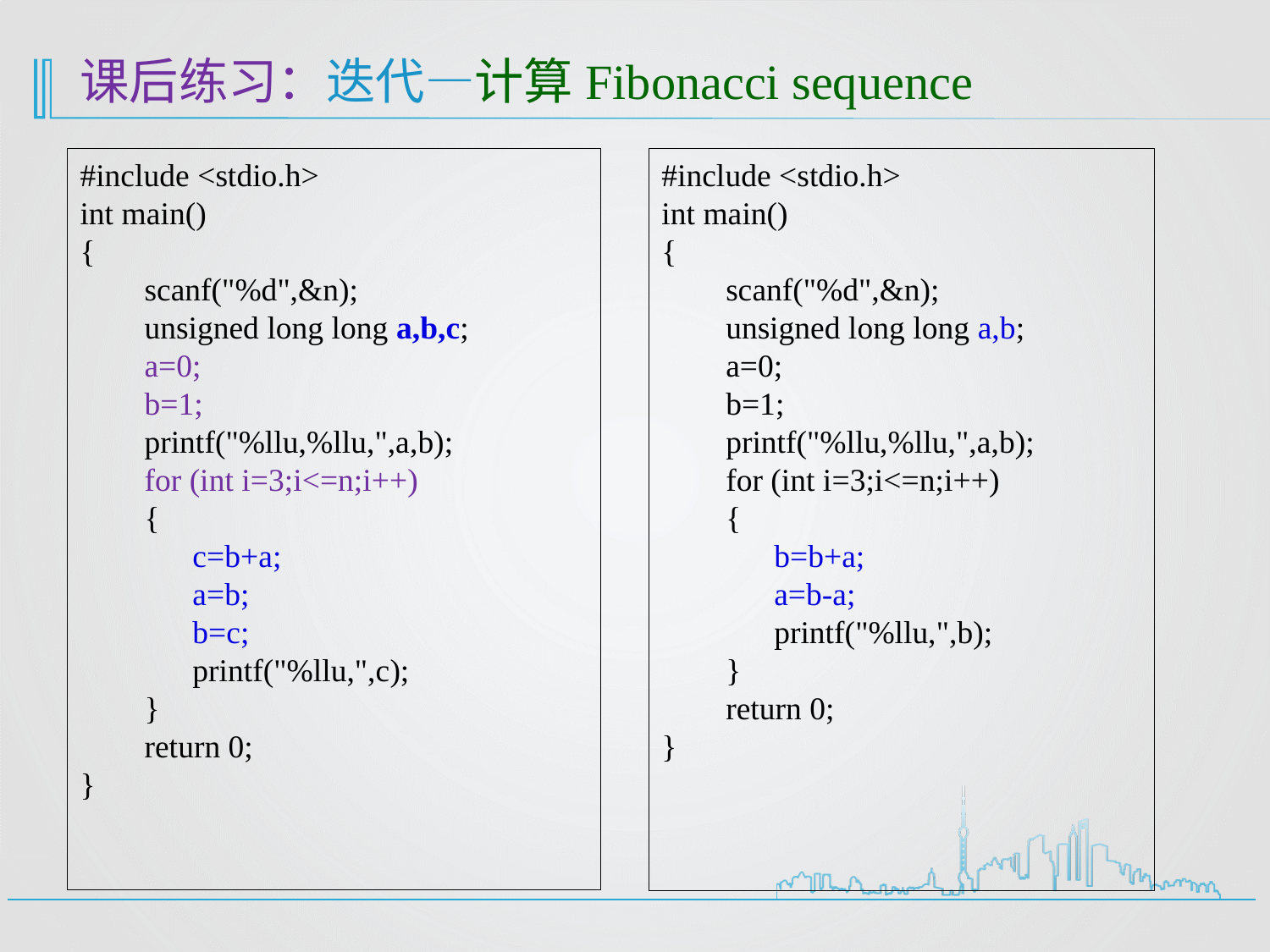

# 课后练习：迭代—计算Fibonacci sequence
#include <stdio.h>
int main()
{
        scanf("%d",&n);
        unsigned long long a,b,c;
        a=0;
        b=1;
        printf("%llu,%llu,",a,b);
        for (int i=3;i<=n;i++)
        {
              c=b+a;
              a=b;
              b=c;
              printf("%llu,",c);
        }
        return 0;
}

#include <stdio.h>
int main()
{
        scanf("%d",&n);
        unsigned long long a,b;
        a=0;
        b=1;
        printf("%llu,%llu,",a,b);
        for (int i=3;i<=n;i++)
        {
              b=b+a;
              a=b-a;
              printf("%llu,",b);
        }
        return 0;
}